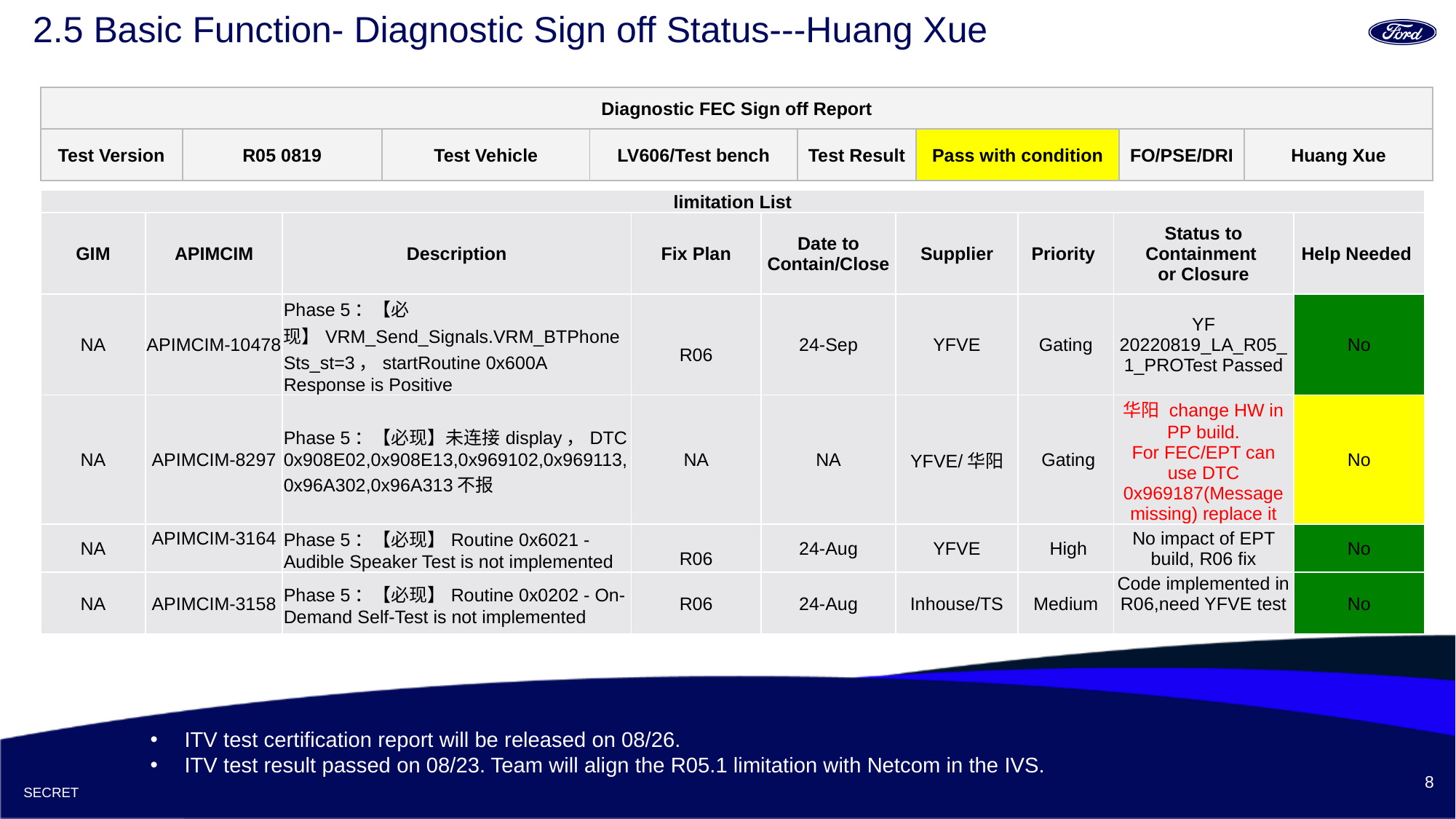

# 2.5 Basic Function- Diagnostic Sign off Status---Huang Xue
| Diagnostic FEC Sign off Report |  |  |  |  |  |  |  |
| --- | --- | --- | --- | --- | --- | --- | --- |
| Test Version | R05 0819 | Test Vehicle | LV606/Test bench | Test Result | Pass with condition | FO/PSE/DRI | Huang Xue |
| limitation List |  |  |  |  |  |  |  |  |
| --- | --- | --- | --- | --- | --- | --- | --- | --- |
| GIM | APIMCIM | Description | Fix Plan | Date to Contain/Close | Supplier | Priority | Status to Containment or Closure | Help Needed |
| NA | APIMCIM-10478 | Phase 5：【必现】VRM\_Send\_Signals.VRM\_BTPhoneSts\_st=3，startRoutine 0x600A Response is Positive | R06 | 24-Sep | YFVE | Gating | YF 20220819\_LA\_R05\_1\_PROTest Passed | No |
| NA | APIMCIM-8297 | Phase 5：【必现】未连接display，DTC 0x908E02,0x908E13,0x969102,0x969113,0x96A302,0x96A313不报 | NA | NA | YFVE/华阳 | Gating | 华阳 change HW in PP build. For FEC/EPT can use DTC 0x969187(Message missing) replace it | No |
| NA | APIMCIM-3164 | Phase 5：【必现】Routine 0x6021 - Audible Speaker Test is not implemented | R06 | 24-Aug | YFVE | High | No impact of EPT build, R06 fix | No |
| NA | APIMCIM-3158 | Phase 5：【必现】Routine 0x0202 - On-Demand Self-Test is not implemented | R06 | 24-Aug | Inhouse/TS | Medium | Code implemented in R06,need YFVE test | No |
ITV test certification report will be released on 08/26.
ITV test result passed on 08/23. Team will align the R05.1 limitation with Netcom in the IVS.